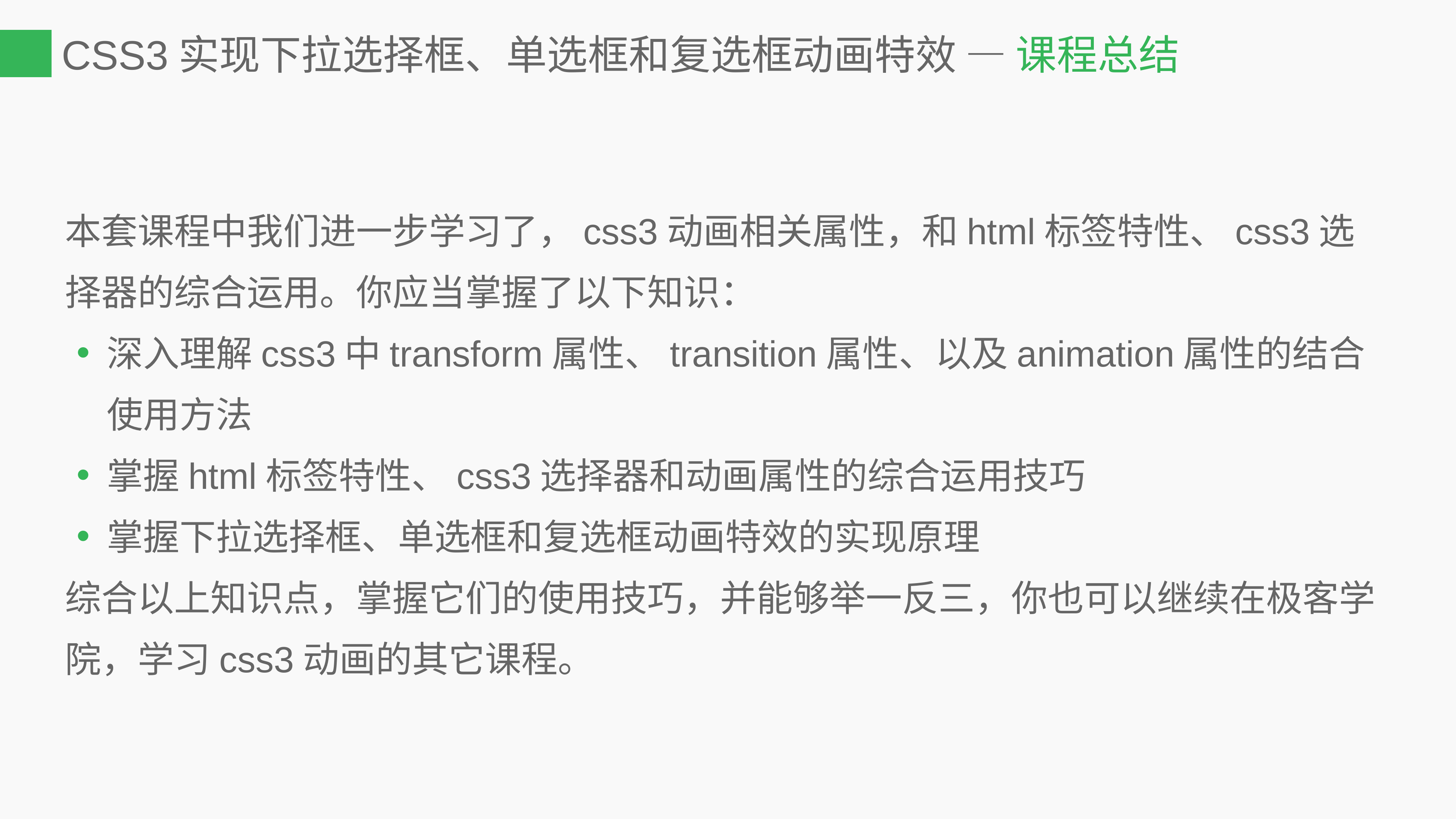

# CSS3实现下拉选择框、单选框和复选框动画特效 — 课程总结
本套课程中我们进一步学习了，css3动画相关属性，和html标签特性、css3选择器的综合运用。你应当掌握了以下知识：
深入理解css3中transform属性、transition属性、以及animation属性的结合使用方法
掌握html标签特性、css3选择器和动画属性的综合运用技巧
掌握下拉选择框、单选框和复选框动画特效的实现原理
综合以上知识点，掌握它们的使用技巧，并能够举一反三，你也可以继续在极客学院，学习css3动画的其它课程。